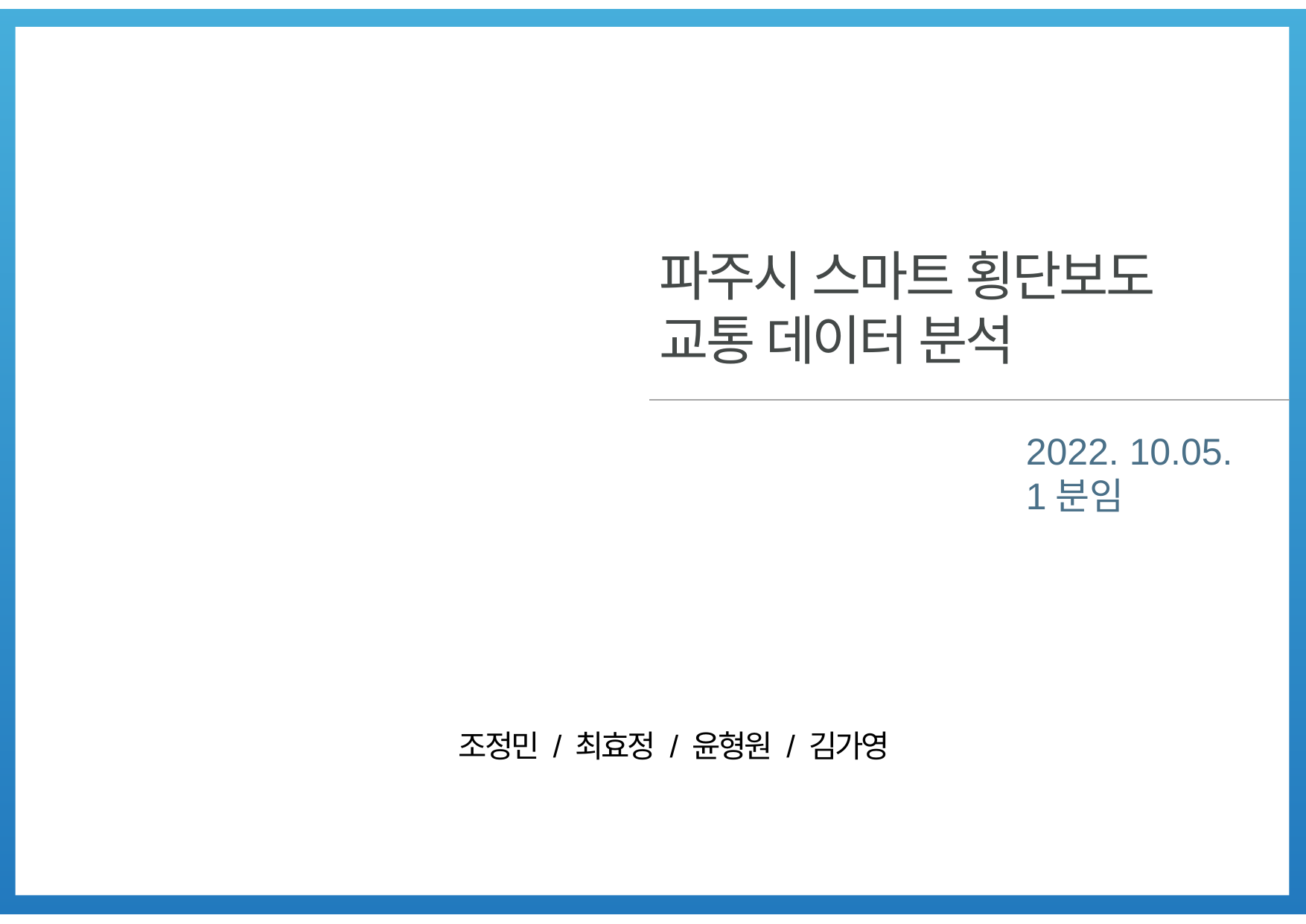

파주시 스마트 횡단보도
교통 데이터 분석
2022. 10.05.
1분임
조정민 / 최효정 / 윤형원 / 김가영